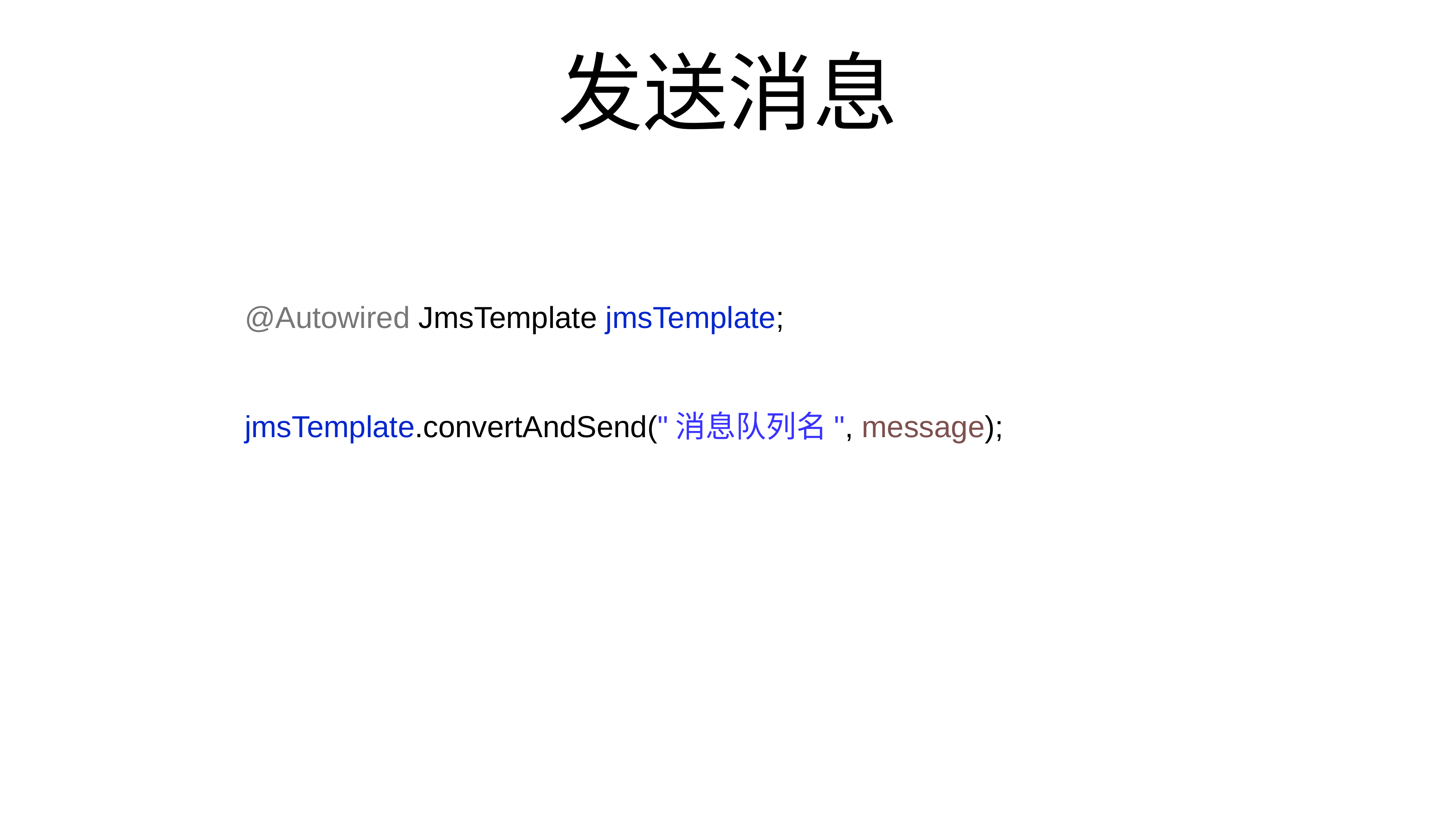

# 发送消息
    @Autowired JmsTemplate jmsTemplate;

    jmsTemplate.convertAndSend("消息队列名", message);